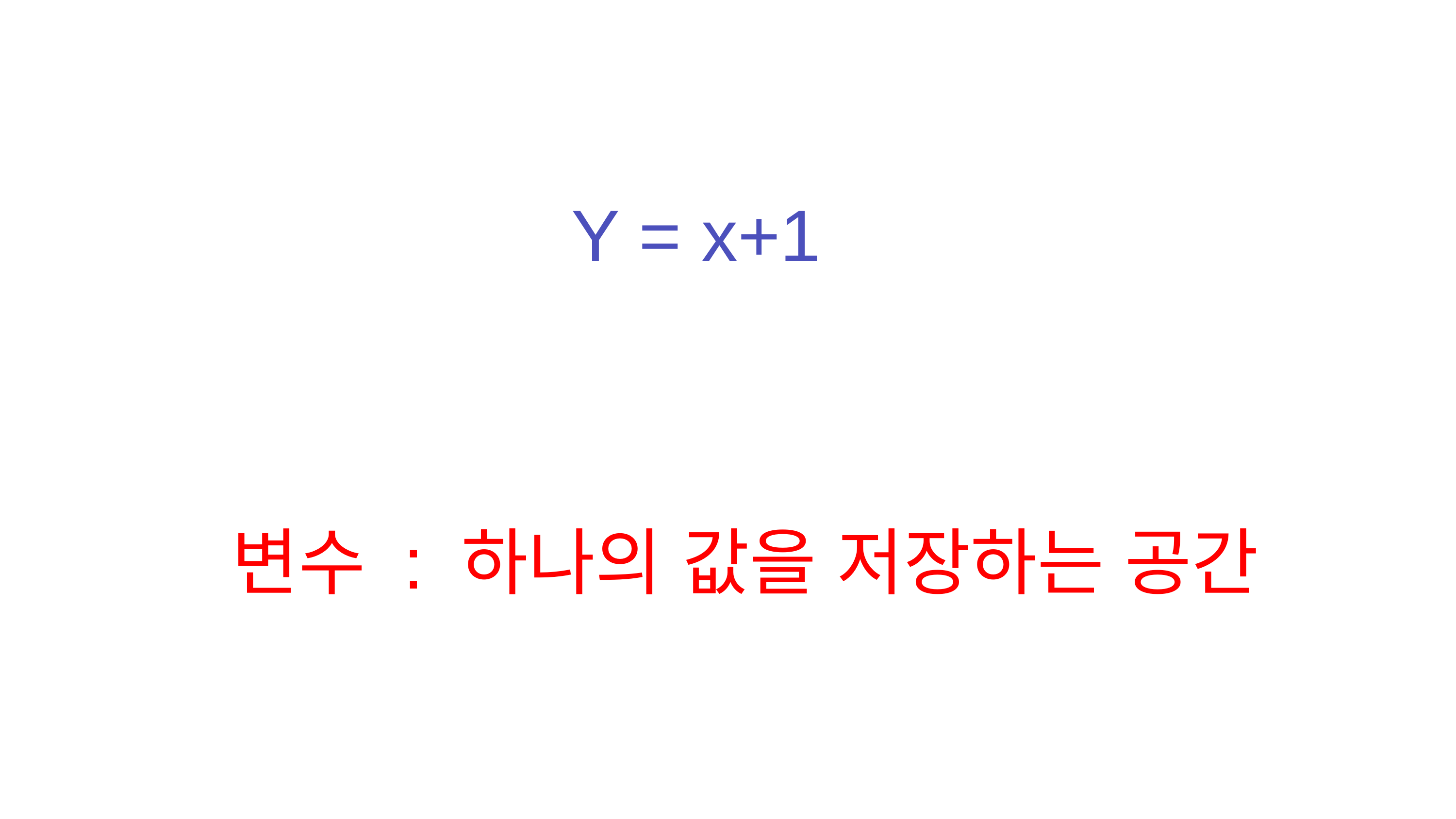

Y = x+1
변수 : 하나의 값을 저장하는 공간